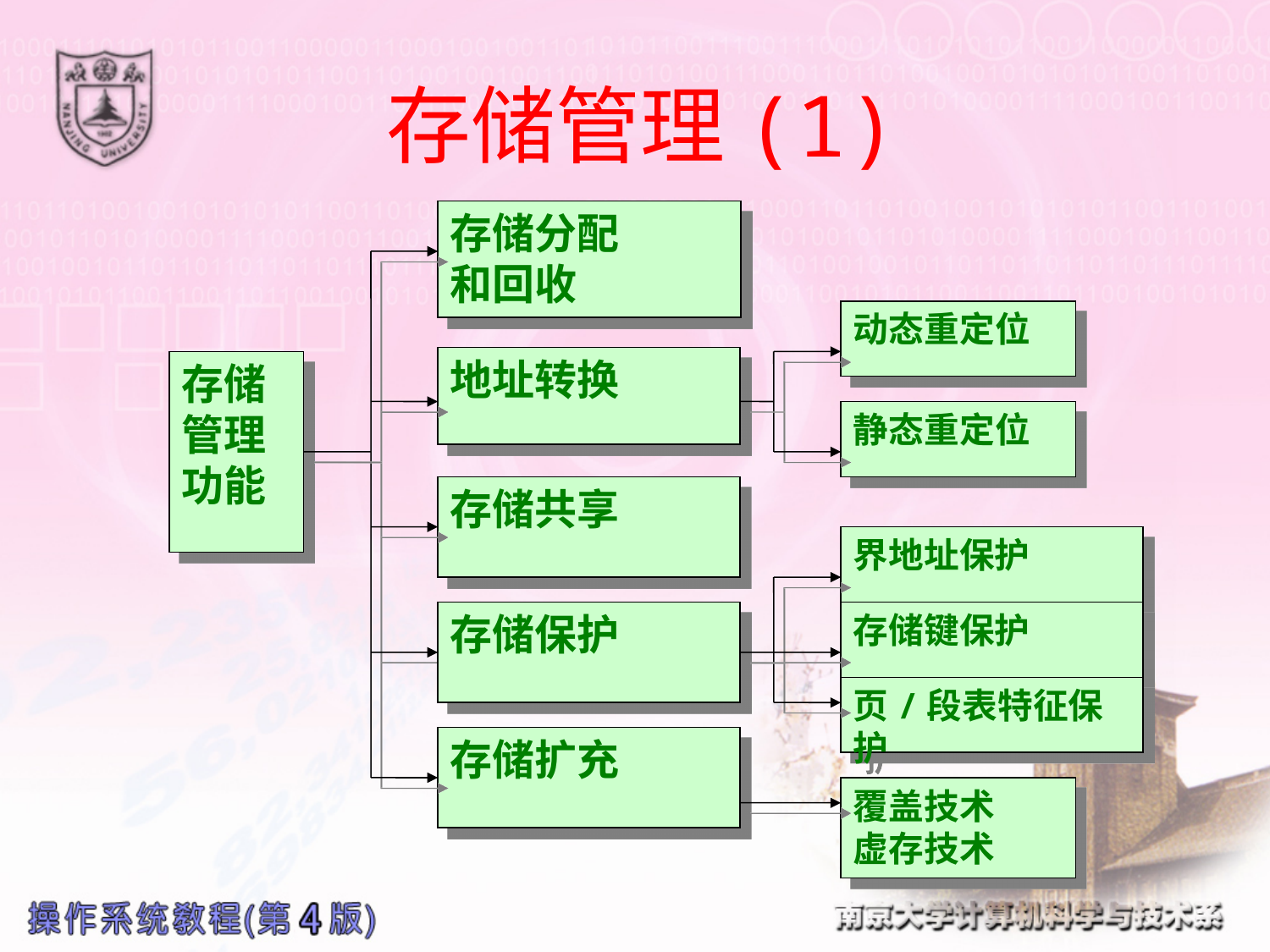

# 存储管理(1)

存储分配
和回收

动态重定位

地址转换
存储管理功能

静态重定位

静态重定位

存储共享

界地址保护

存储保护

存储键保护

页/段表特征保护

存储扩充

覆盖技术
虚存技术